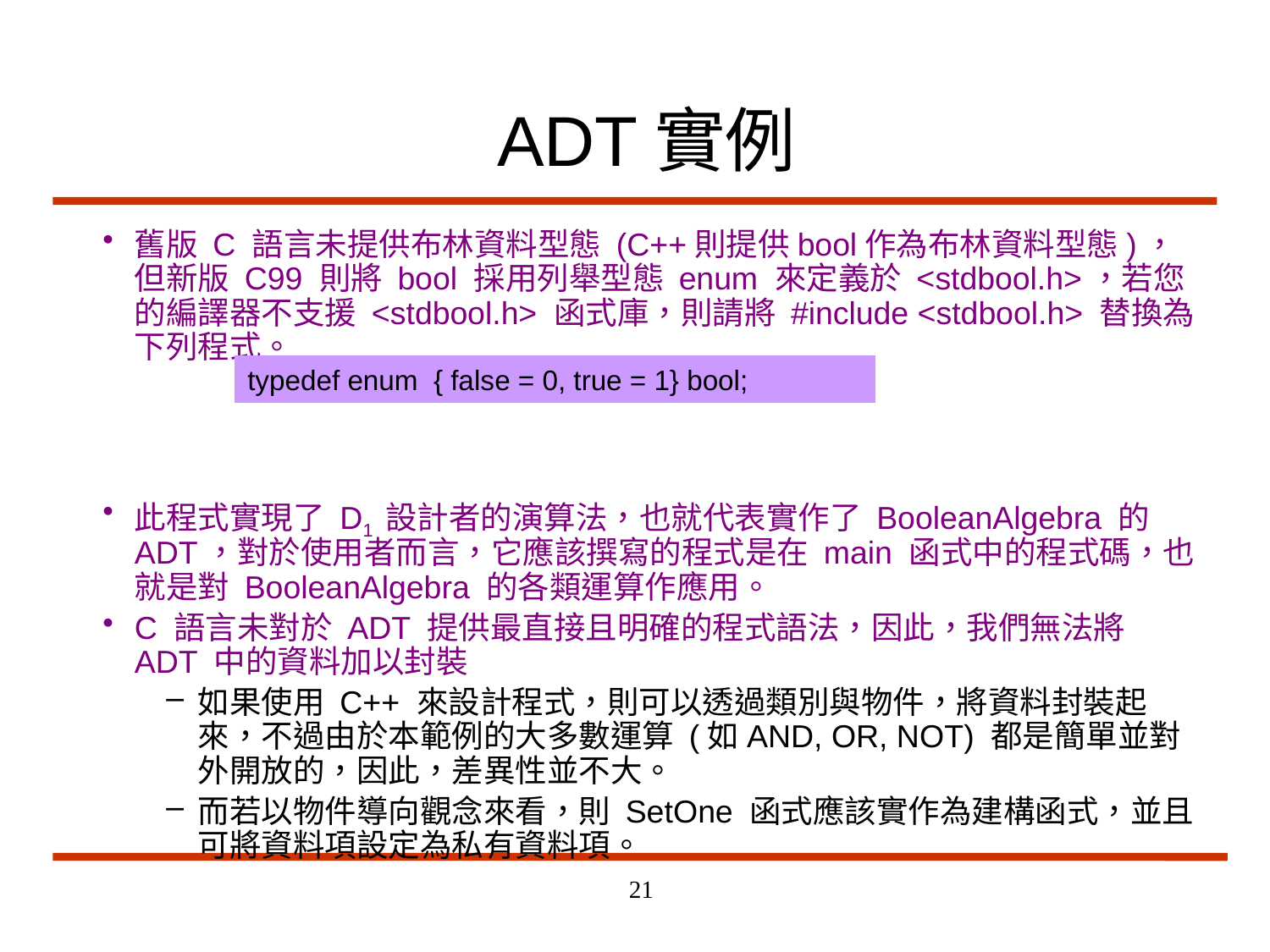

# ADT實例
舊版 C 語言未提供布林資料型態 (C++則提供bool作為布林資料型態)，但新版 C99 則將 bool 採用列舉型態 enum 來定義於 <stdbool.h>，若您的編譯器不支援 <stdbool.h> 函式庫，則請將 #include <stdbool.h> 替換為下列程式。

此程式實現了 D1 設計者的演算法，也就代表實作了 BooleanAlgebra 的 ADT，對於使用者而言，它應該撰寫的程式是在 main 函式中的程式碼，也就是對 BooleanAlgebra 的各類運算作應用。
C 語言未對於 ADT 提供最直接且明確的程式語法，因此，我們無法將 ADT 中的資料加以封裝
如果使用 C++ 來設計程式，則可以透過類別與物件，將資料封裝起來，不過由於本範例的大多數運算 (如AND, OR, NOT) 都是簡單並對外開放的，因此，差異性並不大。
而若以物件導向觀念來看，則 SetOne 函式應該實作為建構函式，並且可將資料項設定為私有資料項。
typedef enum  { false = 0, true = 1} bool;
21